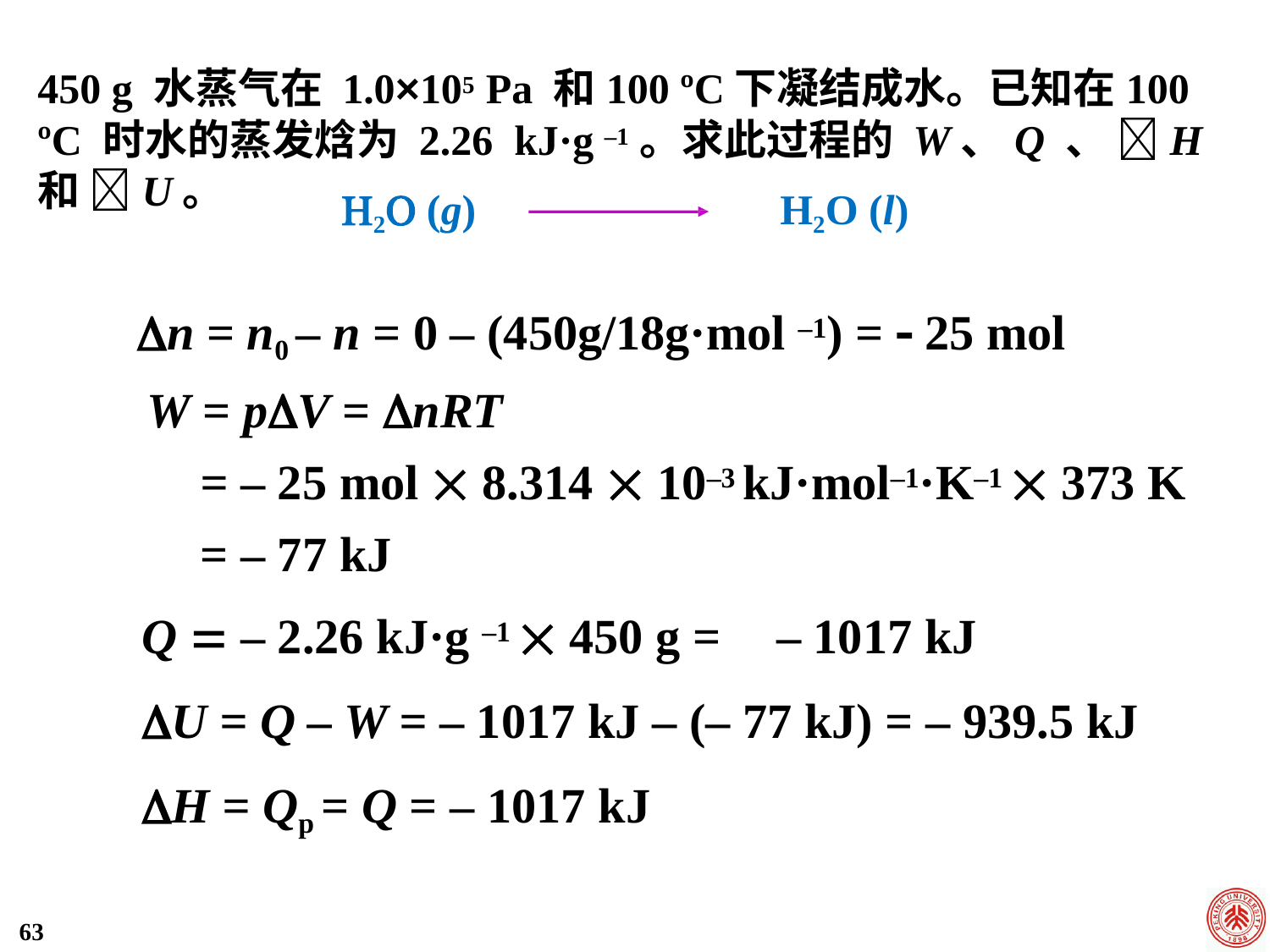

450 g 水蒸气在 1.0×105 Pa 和100 ºC下凝结成水。已知在100 ºC 时水的蒸发焓为 2.26  kJ·g –1。求此过程的 W、Q 、 ΔH 和 ΔU。
Η2Ο (g)	H2O (l)

Δn = n0 – n = 0 – (450g/18g·mol –1) = − 25 mol
W = pΔV = ΔnRT
= – 25 mol × 8.314 × 10–3 kJ·mol–1·K–1 × 373 K
= – 77 kJ
Q = – 2.26 kJ·g –1 × 450 g =	– 1017 kJ
ΔU = Q – W = – 1017 kJ – (– 77 kJ) = – 939.5 kJ
ΔH = Qp = Q = – 1017 kJ
63